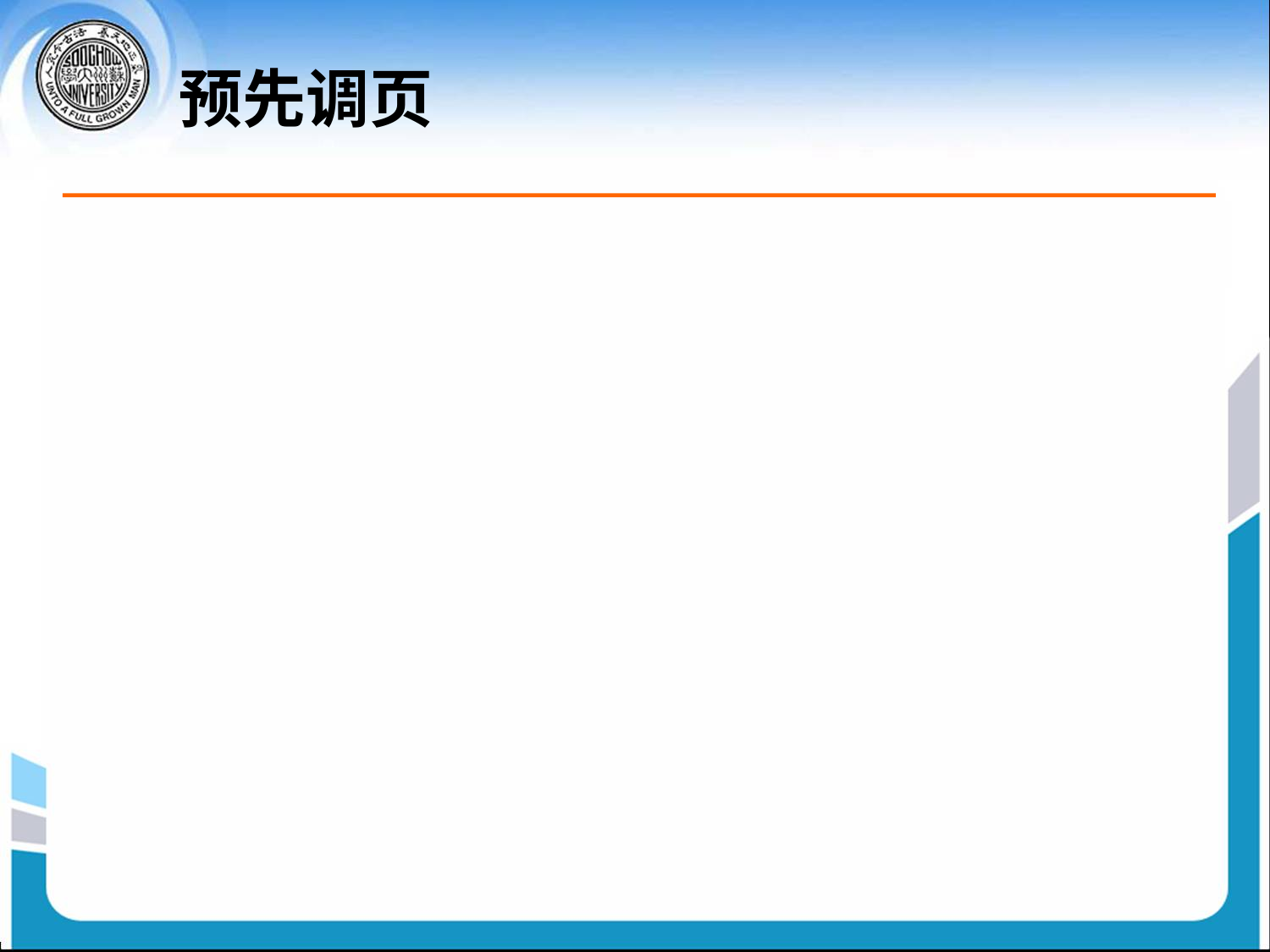

# 预先调页
在进程启动初期，减少大量的缺页中断
在引用前，调入进程的所有或一些需要的页面
如果预调入的页面没有被使用，则内存被浪费